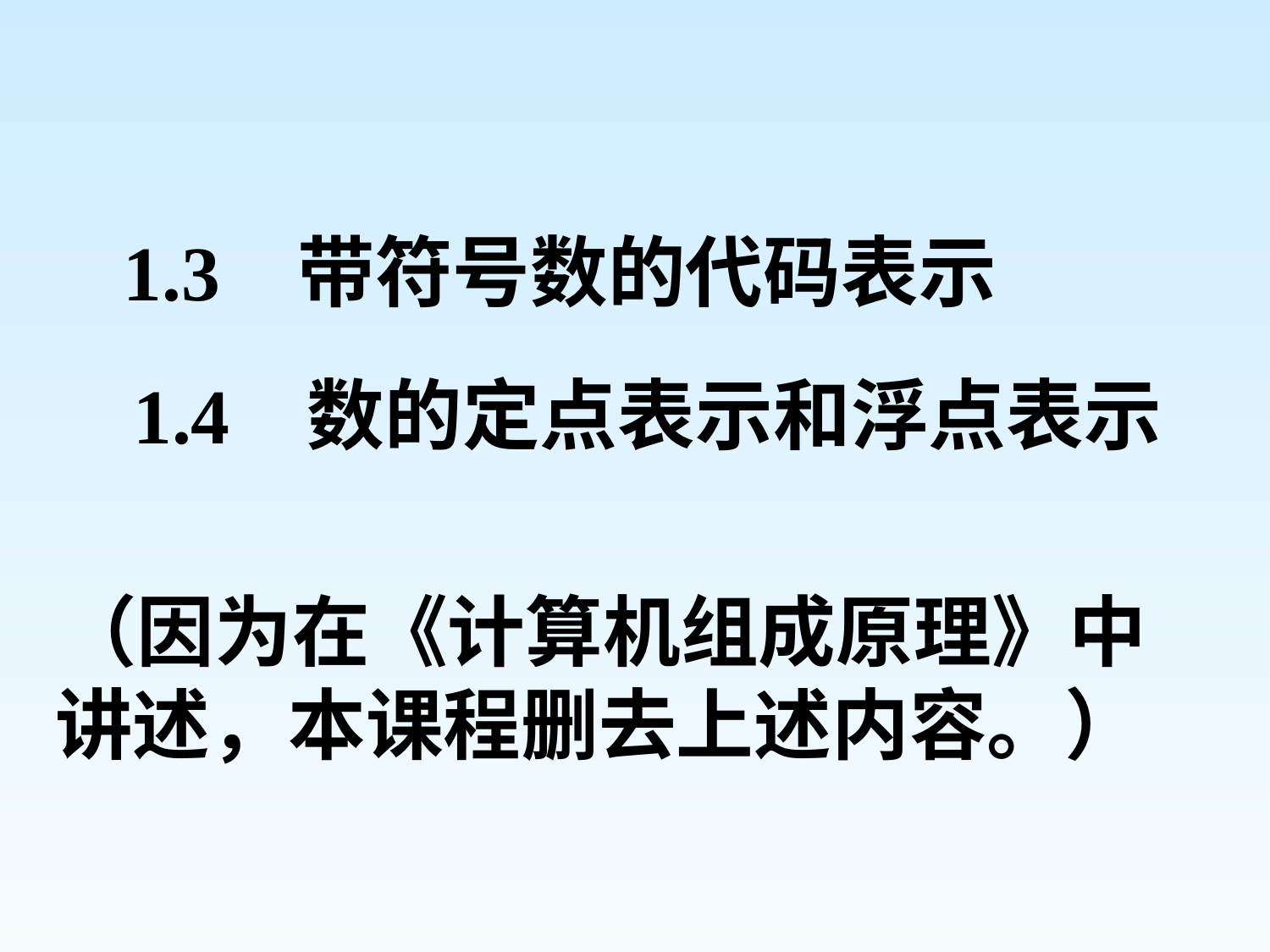

# 1.3   带符号数的代码表示
    1.4   数的定点表示和浮点表示

（因为在《计算机组成原理》中讲述，本课程删去上述内容。）
29